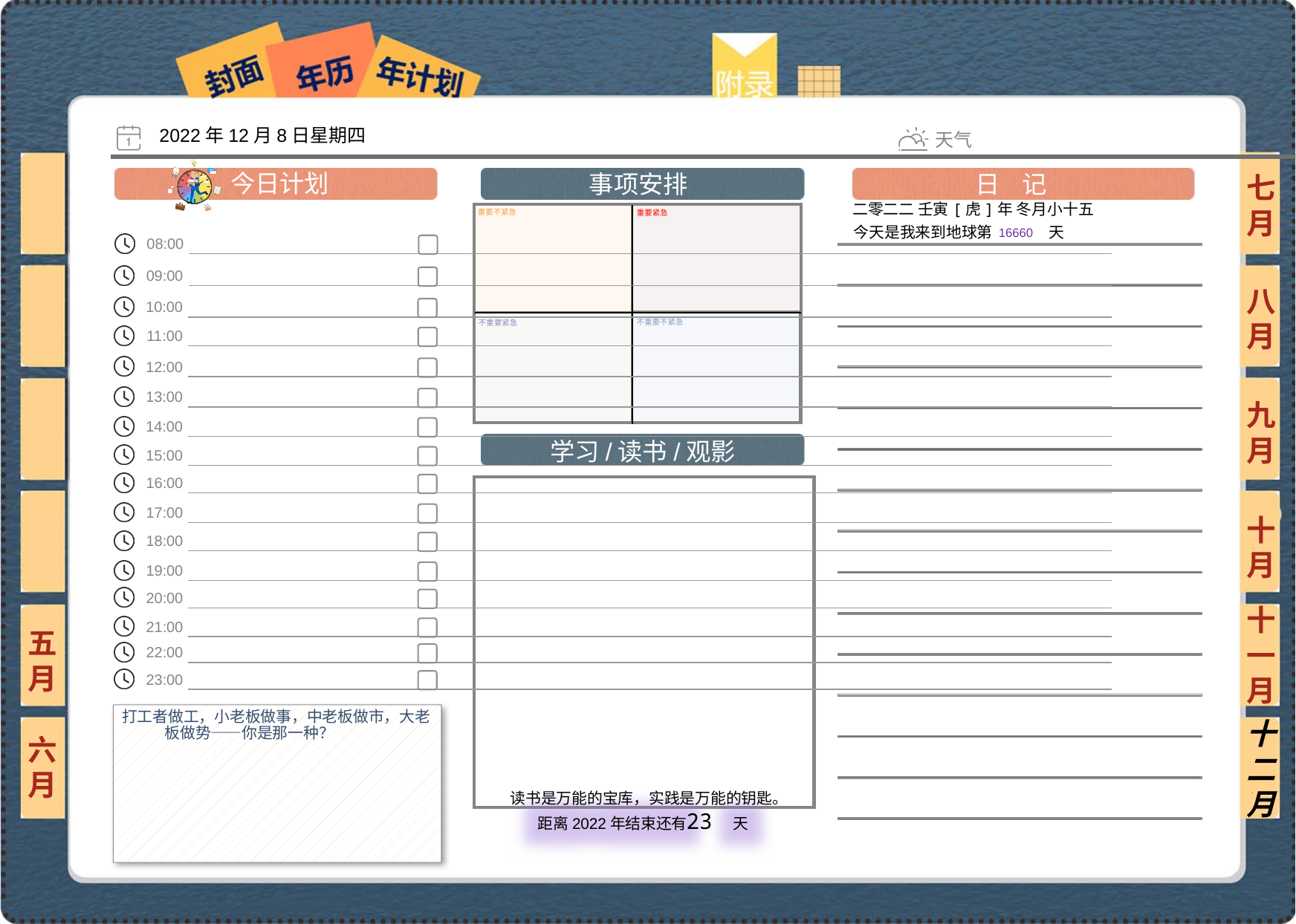

2022年12月8日星期四
七月
二零二二 壬寅[虎]年 冬月小十五
16660
八月
九月
十月
十一月
五月
打工者做工，小老板做事，中老板做市，大老板做势——你是那一种？

六月
十二月
23
 读书是万能的宝库，实践是万能的钥匙。